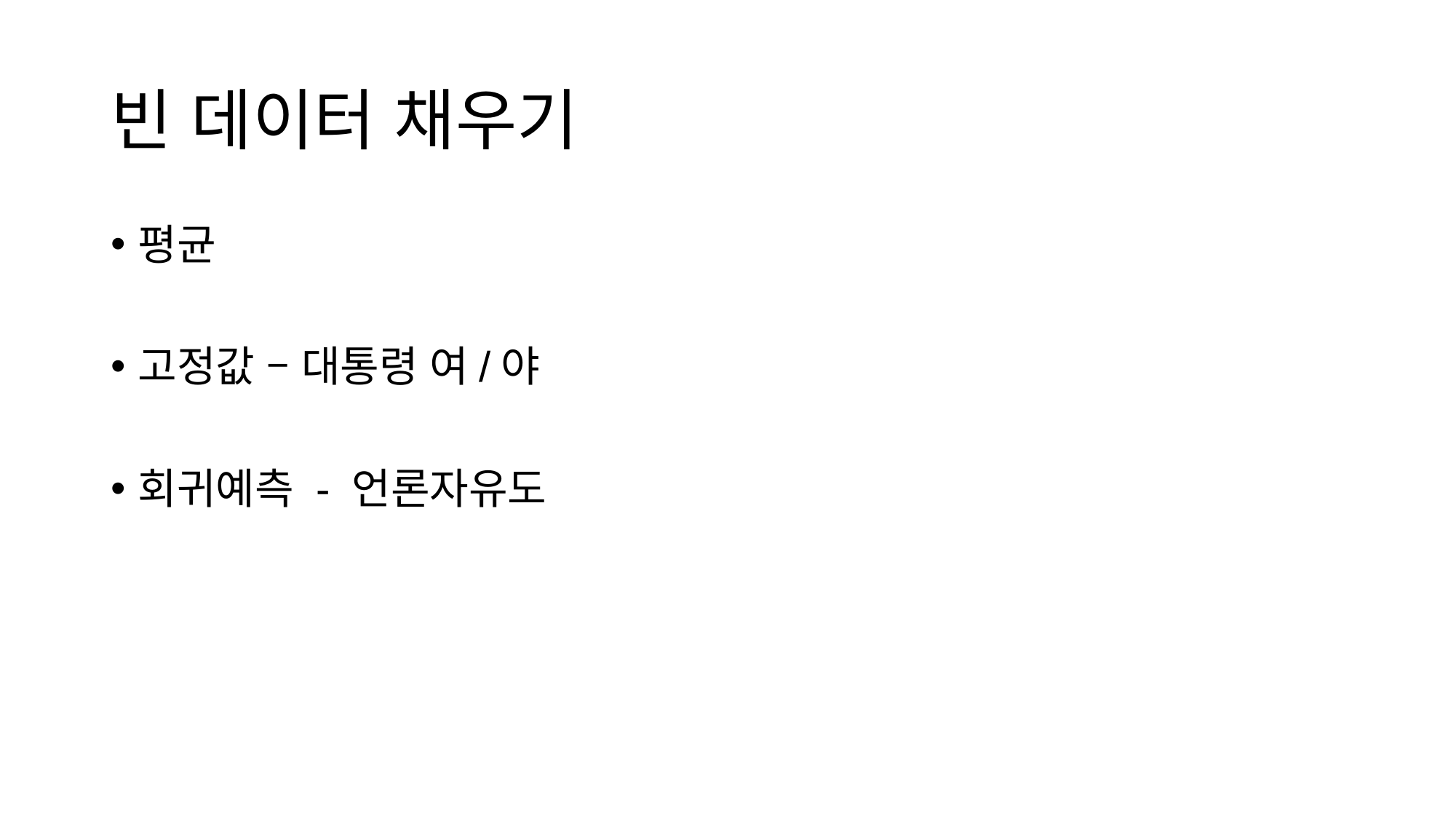

# 빈 데이터 채우기
평균

고정값 – 대통령 여/야

회귀예측 - 언론자유도